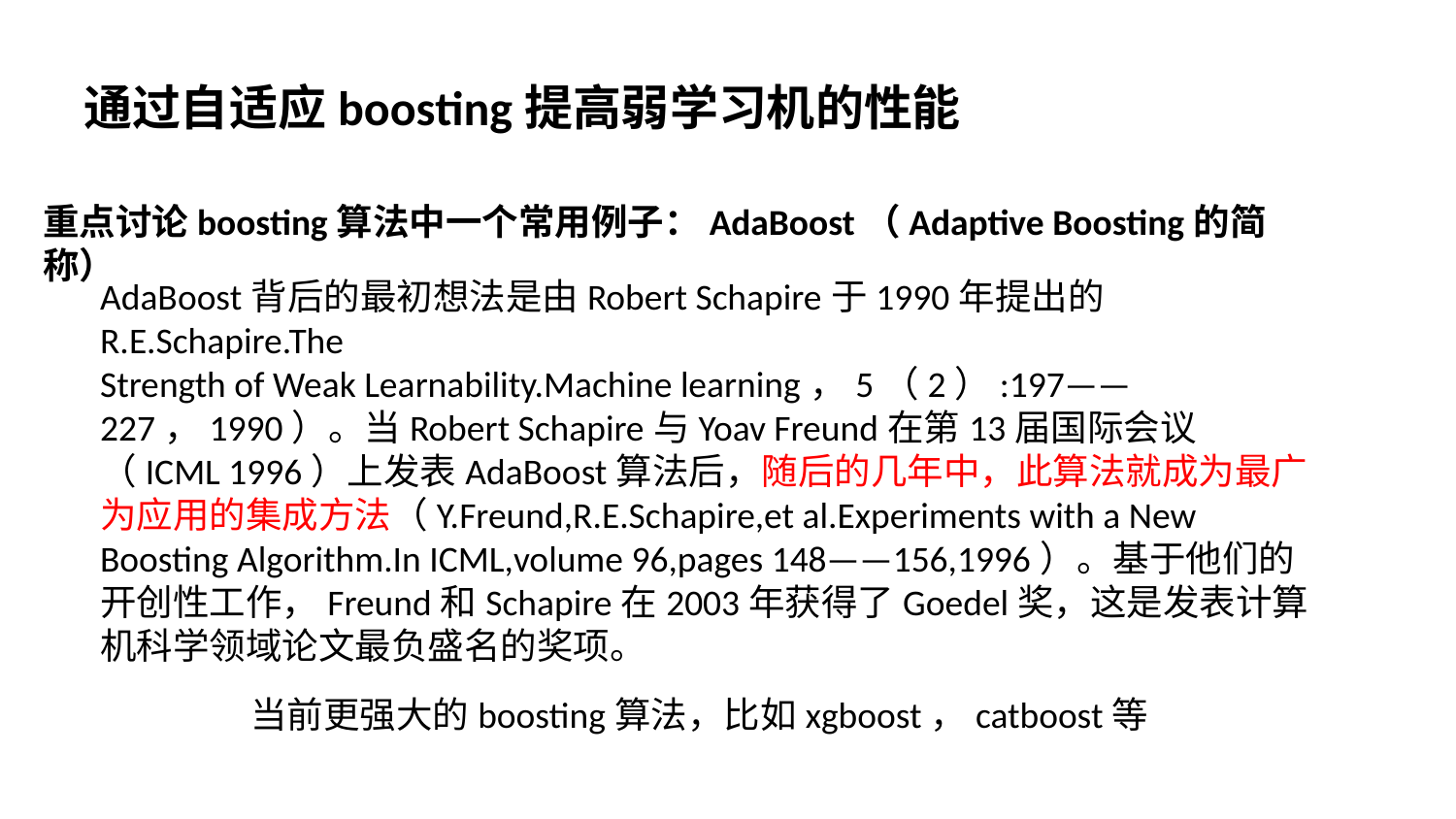

通过自适应boosting提高弱学习机的性能
重点讨论boosting算法中一个常用例子：AdaBoost（Adaptive Boosting的简称）
AdaBoost背后的最初想法是由Robert Schapire于1990年提出的R.E.Schapire.The
Strength of Weak Learnability.Machine learning，5（2）:197——227，1990）。当Robert Schapire与Yoav Freund在第13届国际会议（ICML 1996）上发表AdaBoost算法后，随后的几年中，此算法就成为最广为应用的集成方法（Y.Freund,R.E.Schapire,et al.Experiments with a New Boosting Algorithm.In ICML,volume 96,pages 148——156,1996）。基于他们的开创性工作，Freund和Schapire在2003年获得了Goedel奖，这是发表计算机科学领域论文最负盛名的奖项。
当前更强大的boosting算法，比如xgboost，catboost等